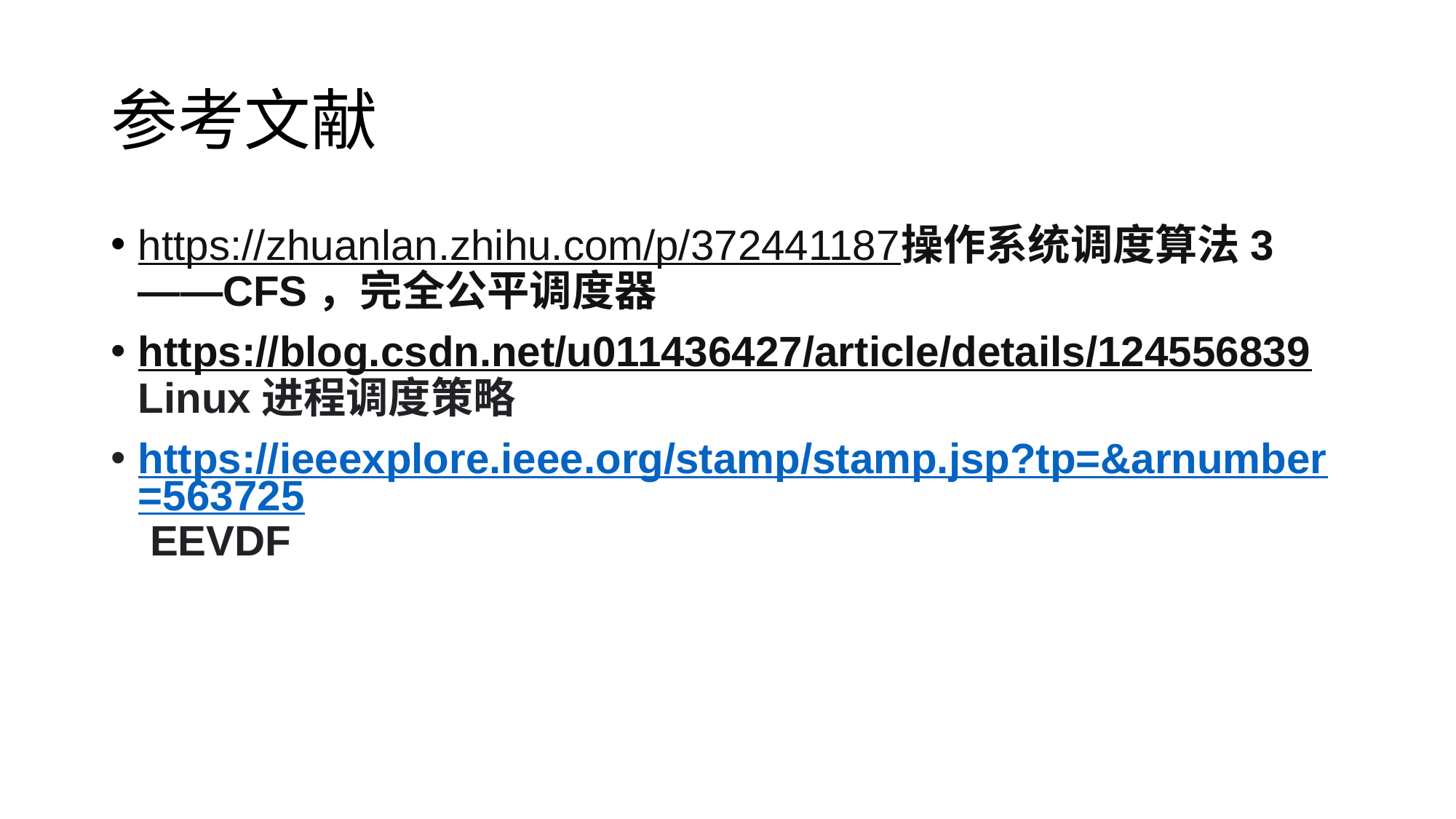

# 参考文献
https://zhuanlan.zhihu.com/p/372441187操作系统调度算法3——CFS，完全公平调度器
https://blog.csdn.net/u011436427/article/details/124556839 Linux进程调度策略
https://ieeexplore.ieee.org/stamp/stamp.jsp?tp=&arnumber=563725 EEVDF